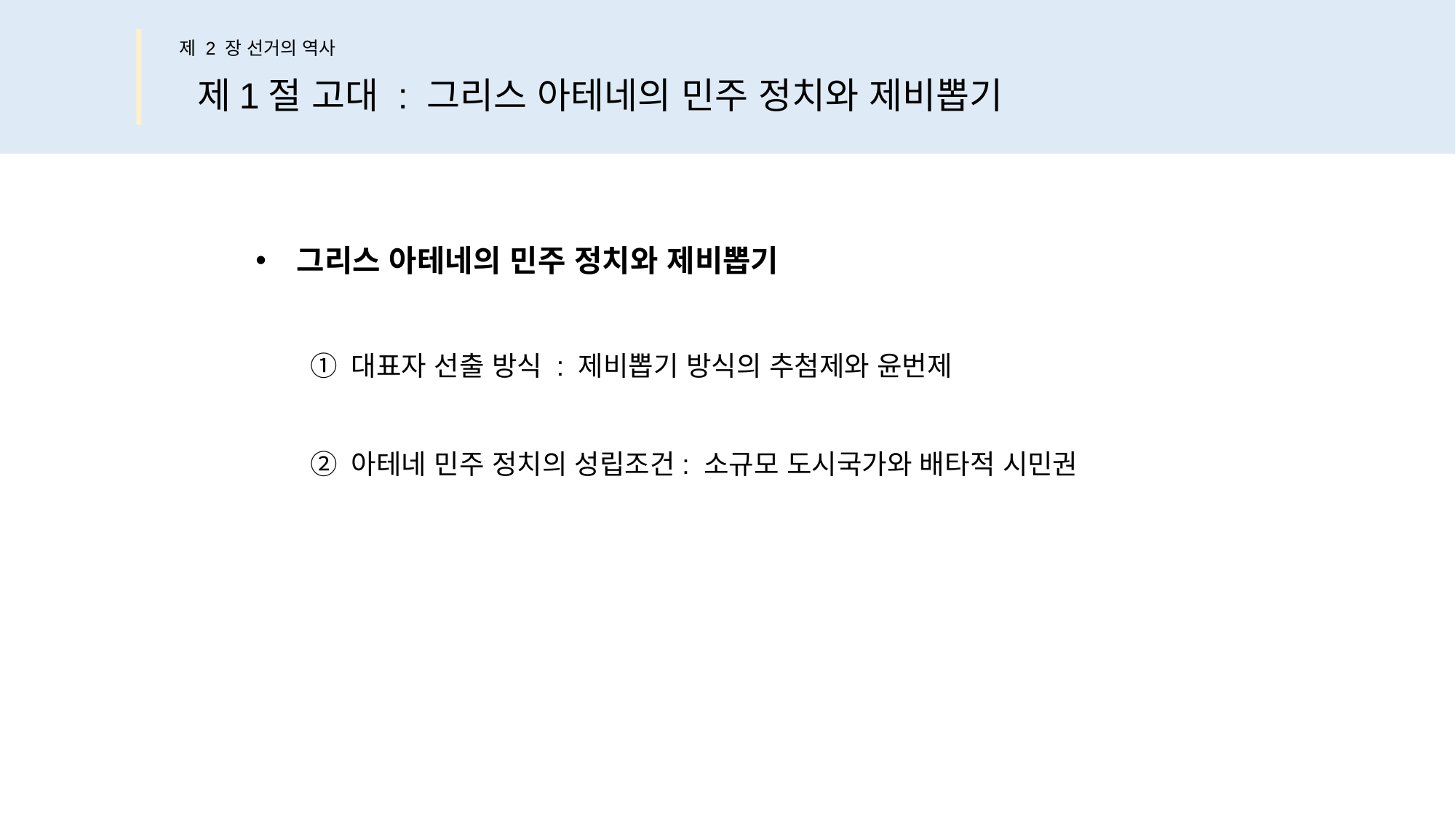

제 2 장 선거의 역사
제1절 고대 : 그리스 아테네의 민주 정치와 제비뽑기
그리스 아테네의 민주 정치와 제비뽑기

대표자 선출 방식 : 제비뽑기 방식의 추첨제와 윤번제

아테네 민주 정치의 성립조건: 소규모 도시국가와 배타적 시민권